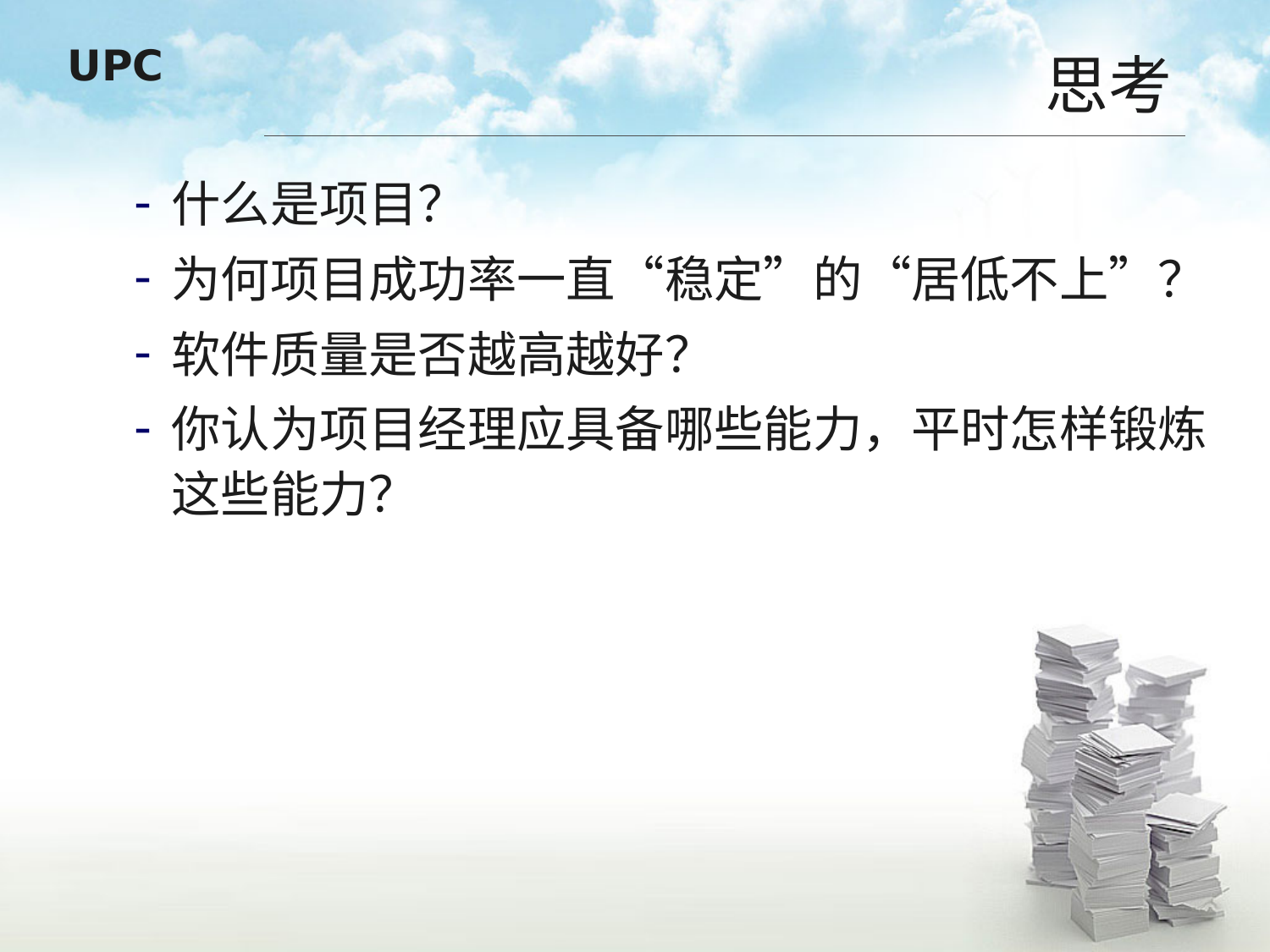

# 思考
什么是项目？
为何项目成功率一直“稳定”的“居低不上”？
软件质量是否越高越好？
你认为项目经理应具备哪些能力，平时怎样锻炼这些能力？